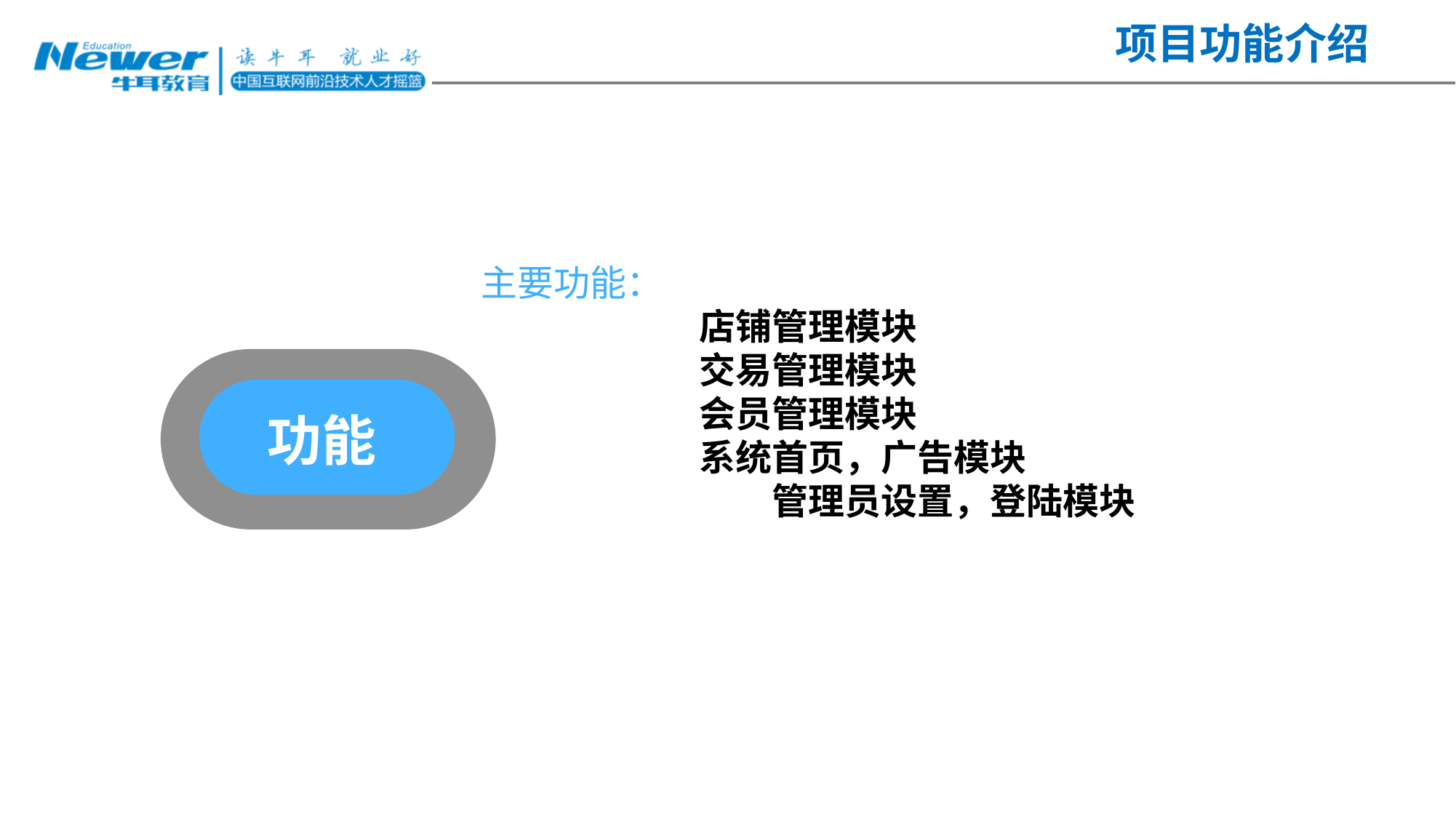

项目功能介绍
主要功能：
		店铺管理模块
		交易管理模块
		会员管理模块
		系统首页，广告模块
		管理员设置，登陆模块

功能